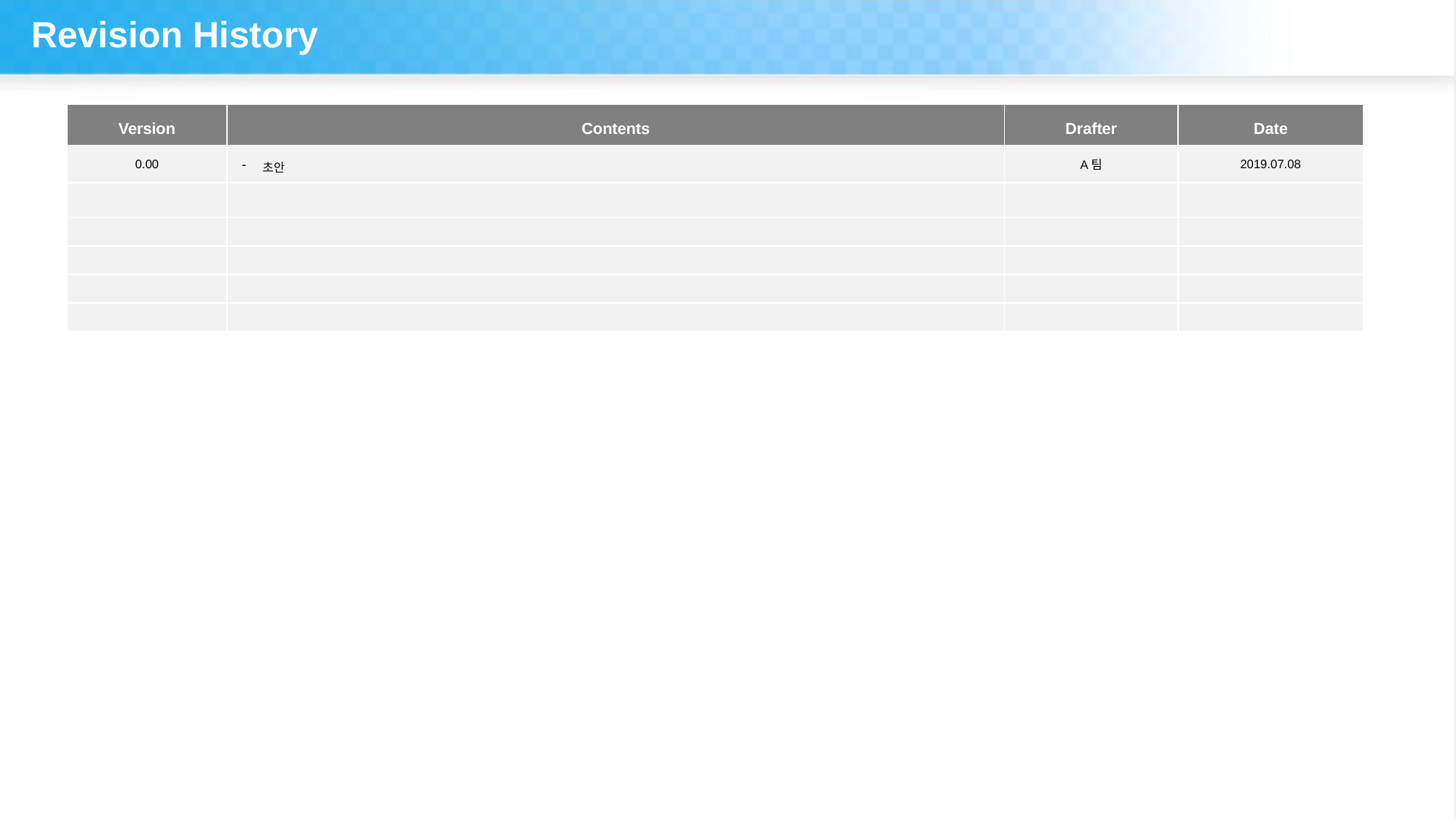

Revision History
| Version | Contents | Drafter | Date |
| --- | --- | --- | --- |
| 0.00 | 초안 | A팀 | 2019.07.08 |
|  |  |  |  |
|  |  |  |  |
|  |  |  |  |
|  |  |  |  |
|  |  |  |  |